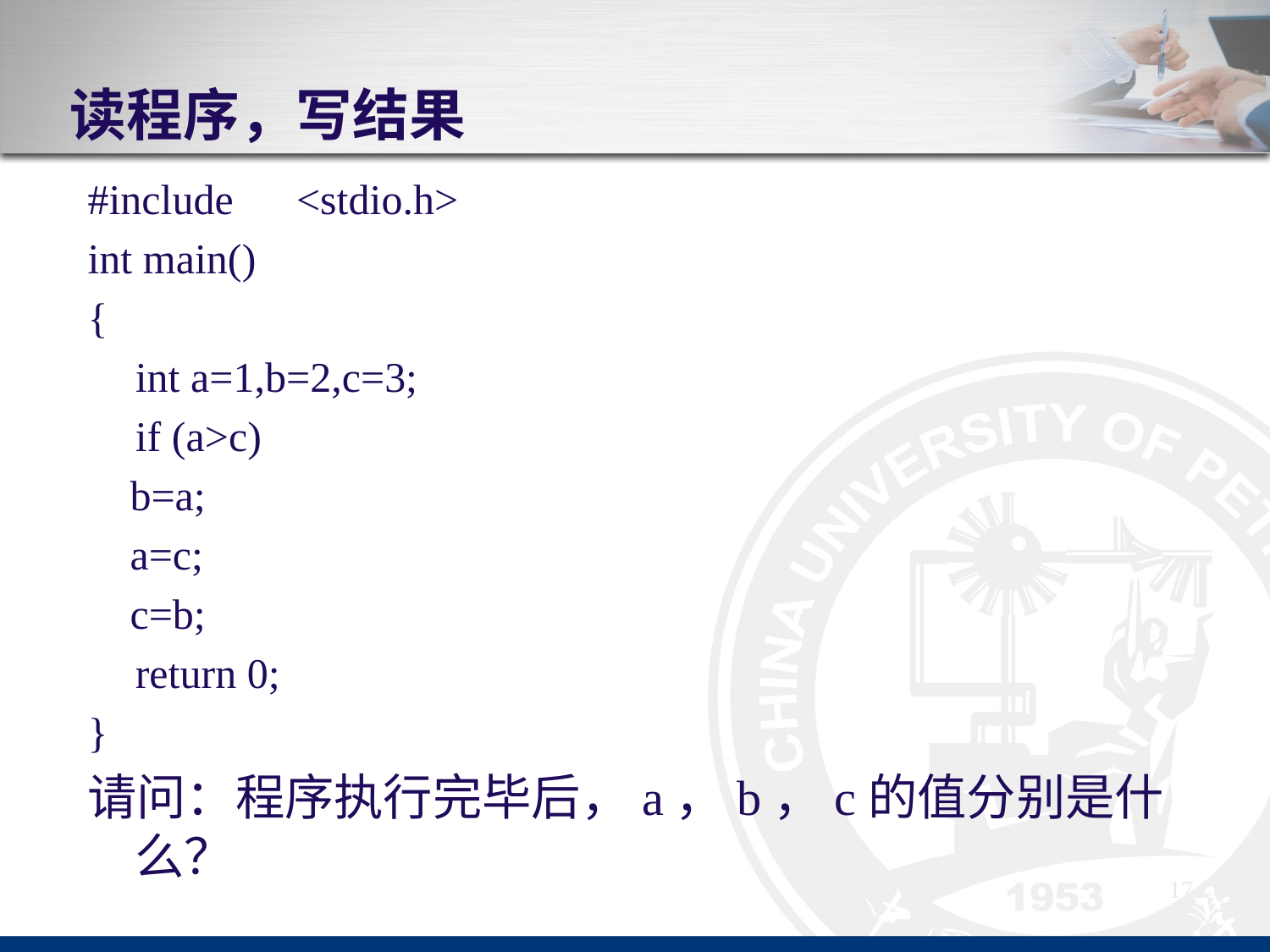

# 读程序，写结果
#include　<stdio.h>
int main()
{
	int a=1,b=2,c=3;
 	if (a>c)
    b=a;
    a=c;
    c=b;
 	return 0;
}
请问：程序执行完毕后，a，b，c的值分别是什么？
17